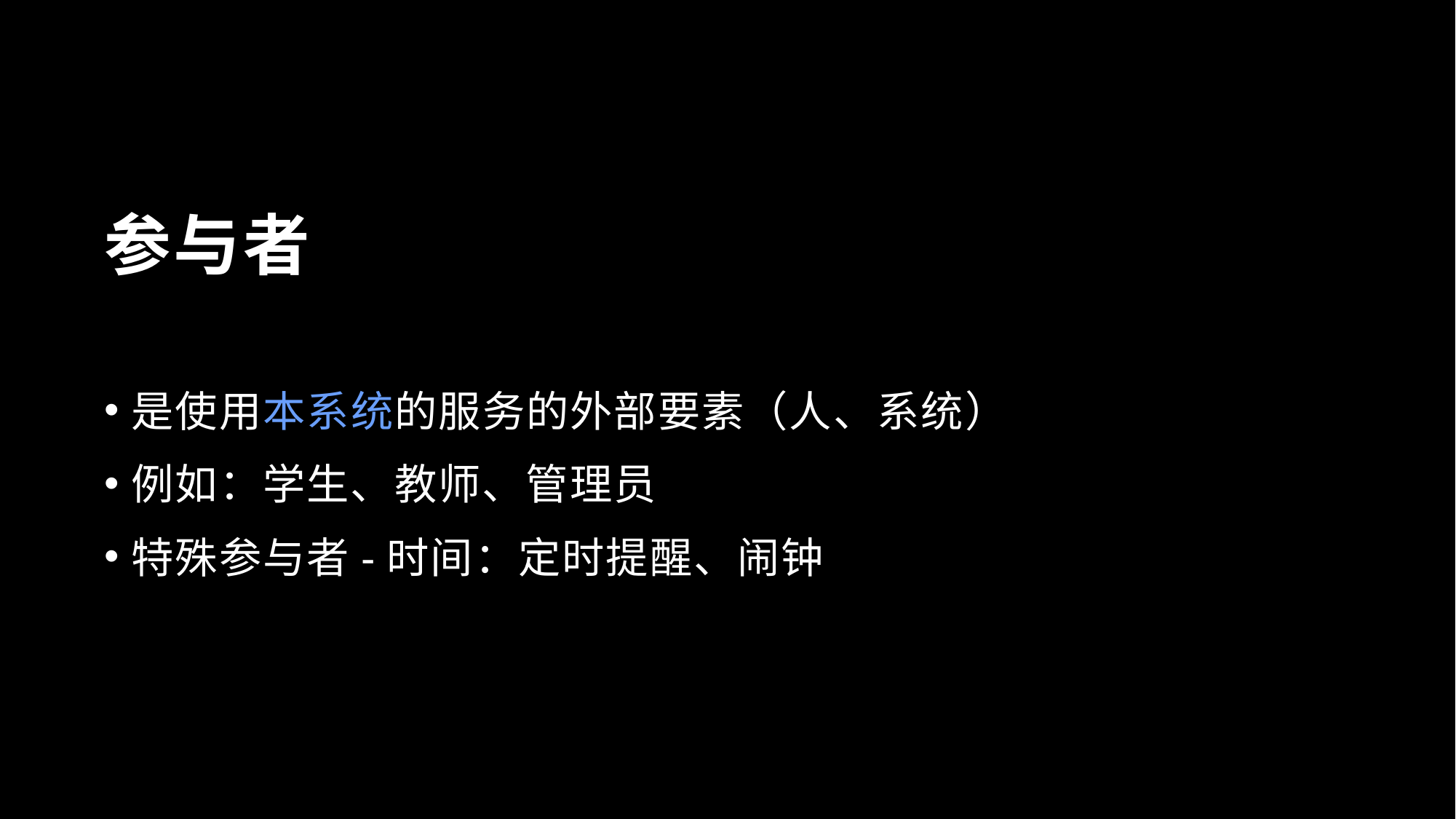

# 参与者
是使用本系统的服务的外部要素（人、系统）
例如：学生、教师、管理员
特殊参与者-时间：定时提醒、闹钟